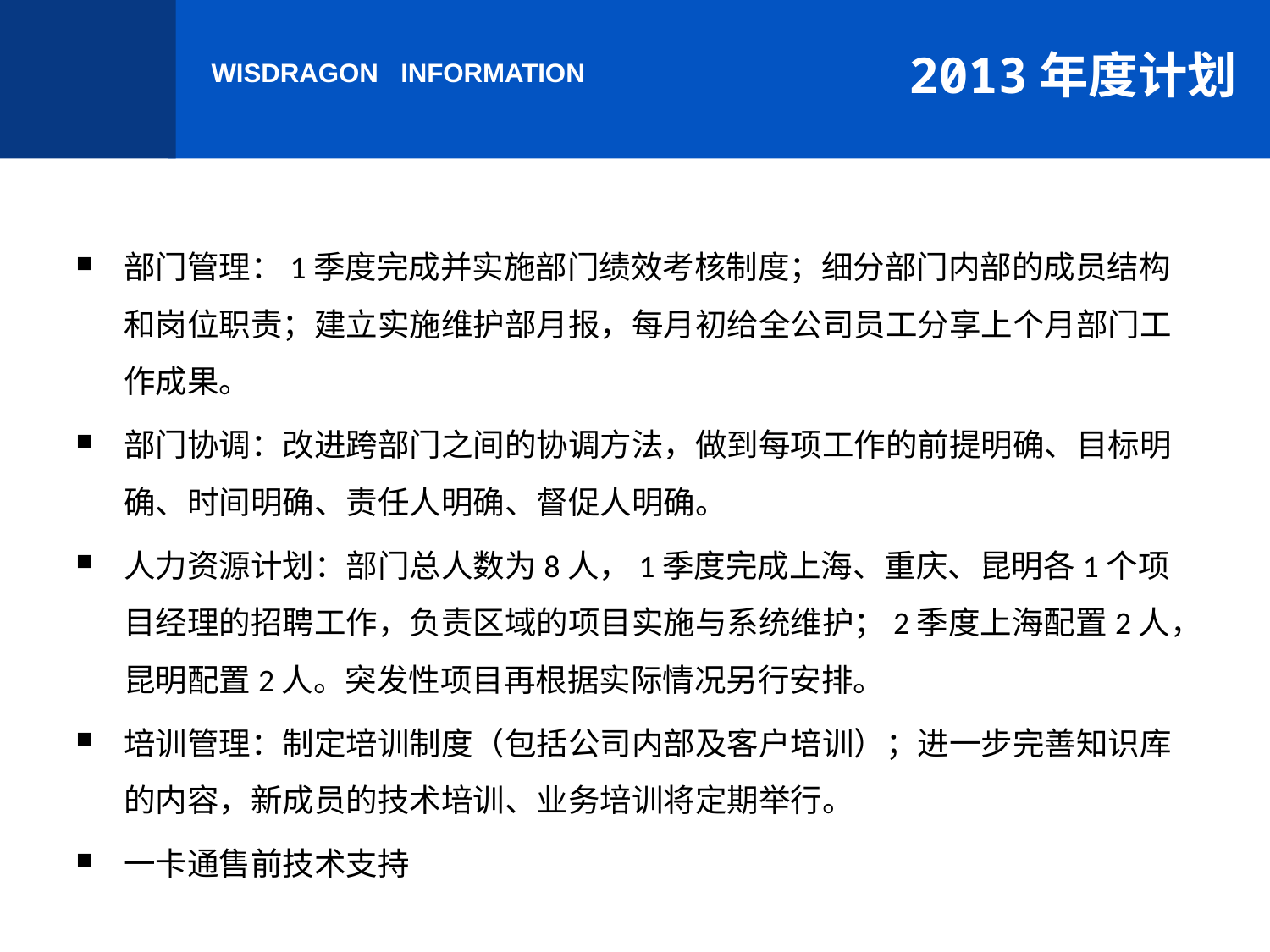

2013年度计划
部门管理：1季度完成并实施部门绩效考核制度；细分部门内部的成员结构和岗位职责；建立实施维护部月报，每月初给全公司员工分享上个月部门工作成果。
部门协调：改进跨部门之间的协调方法，做到每项工作的前提明确、目标明确、时间明确、责任人明确、督促人明确。
人力资源计划：部门总人数为8人，1季度完成上海、重庆、昆明各1个项目经理的招聘工作，负责区域的项目实施与系统维护；2季度上海配置2人，昆明配置2人。突发性项目再根据实际情况另行安排。
培训管理：制定培训制度（包括公司内部及客户培训）；进一步完善知识库的内容，新成员的技术培训、业务培训将定期举行。
一卡通售前技术支持